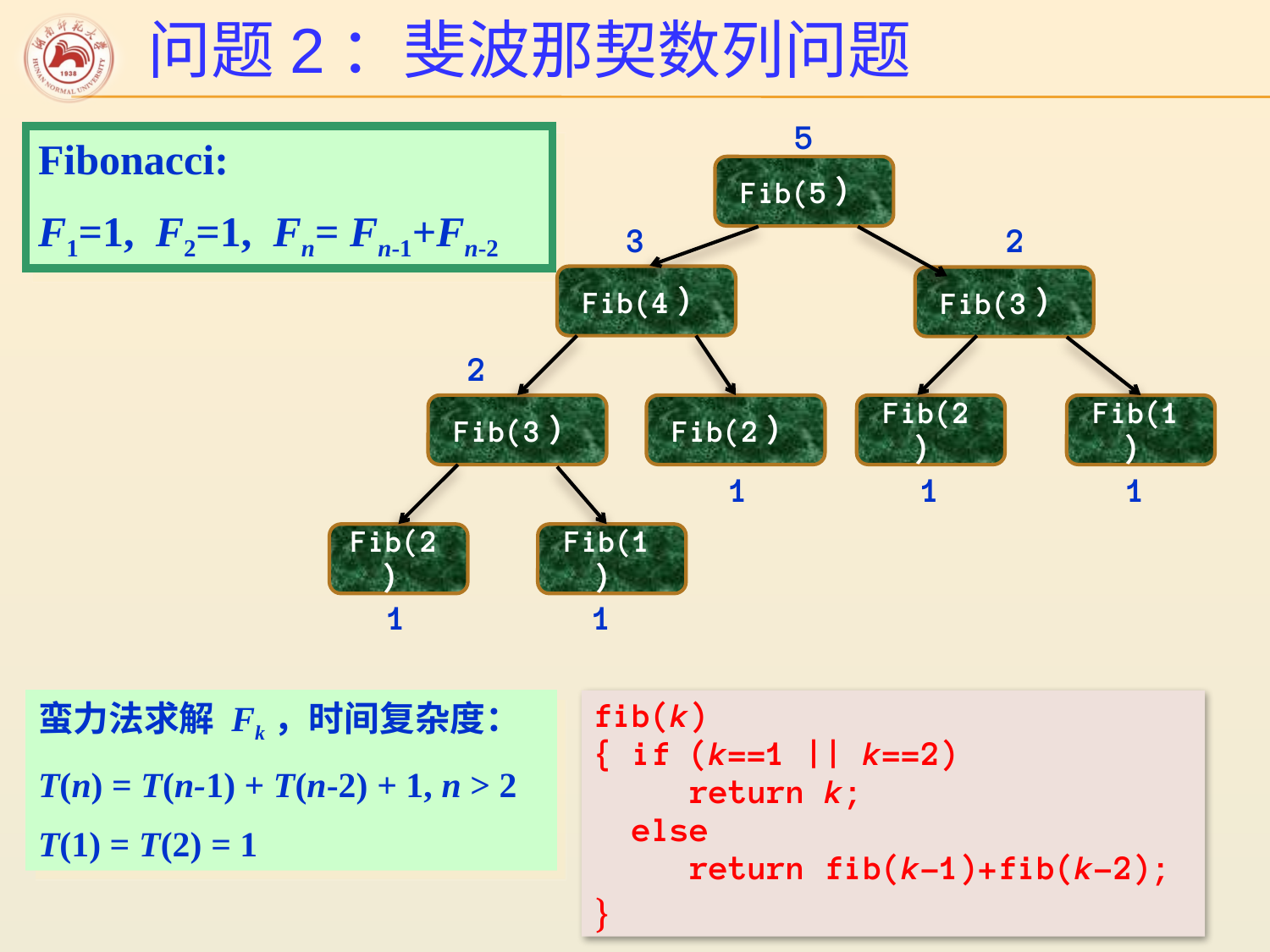

# 问题2：斐波那契数列问题
5
Fibonacci:
F1=1,  F2=1,  Fn= Fn-1+Fn-2
Fib(5）
3
2
Fib(4）
Fib(3）
2
Fib(3）
Fib(2）
Fib(2）
Fib(1）
1
1
1
Fib(2）
Fib(1）
1
1
蛮力法求解 Fk，时间复杂度：
T(n) = T(n-1) + T(n-2) + 1, n > 2
T(1) = T(2) = 1
fib(k)
{ if (k==1 || k==2)
     return k;
  else
     return fib(k-1)+fib(k-2);
}